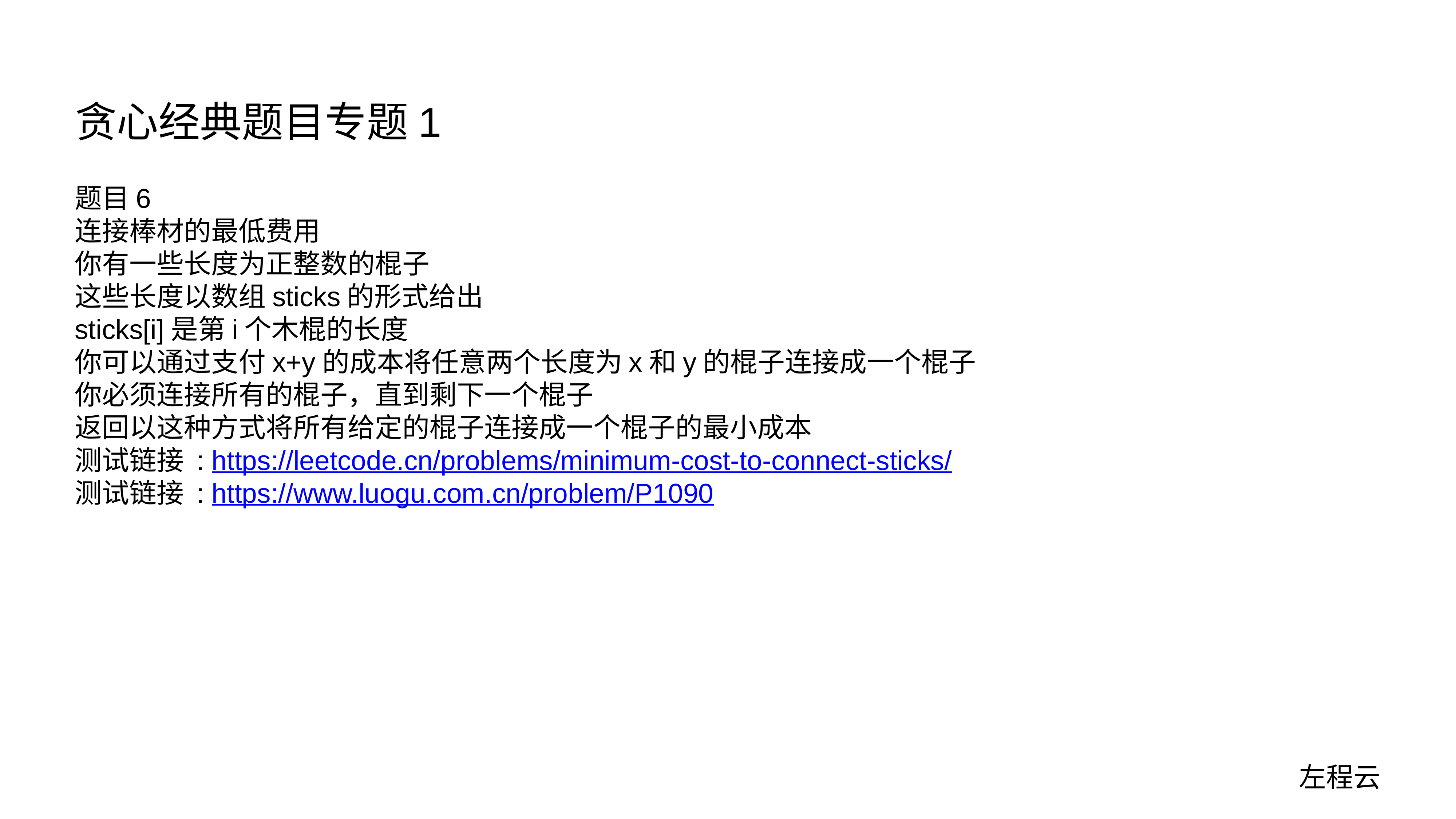

# 贪心经典题目专题1
题目6
连接棒材的最低费用
你有一些长度为正整数的棍子
这些长度以数组sticks的形式给出
sticks[i]是第i个木棍的长度
你可以通过支付x+y的成本将任意两个长度为x和y的棍子连接成一个棍子
你必须连接所有的棍子，直到剩下一个棍子
返回以这种方式将所有给定的棍子连接成一个棍子的最小成本
测试链接 : https://leetcode.cn/problems/minimum-cost-to-connect-sticks/
测试链接 : https://www.luogu.com.cn/problem/P1090
左程云